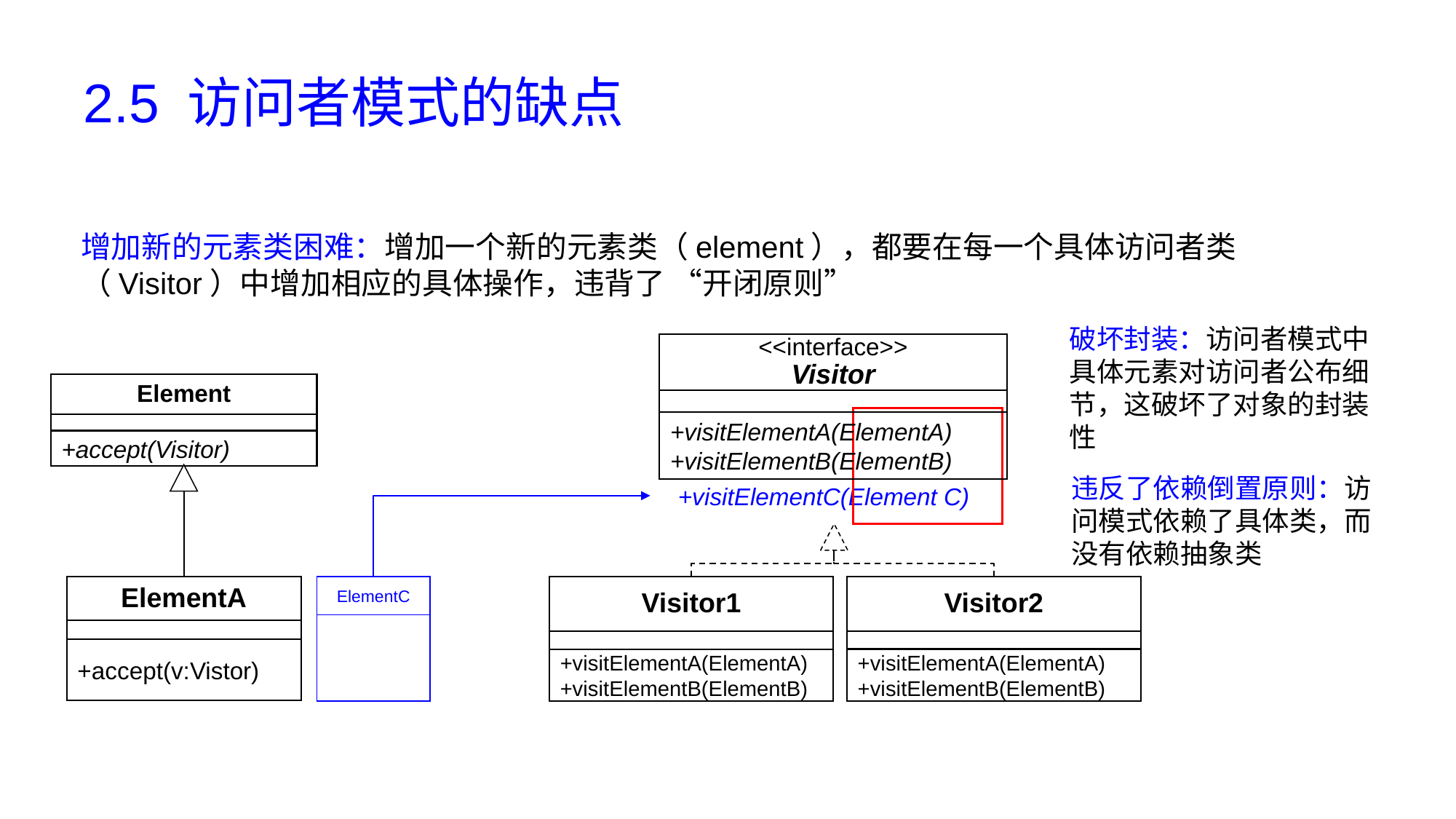

# 2.5 访问者模式的缺点

增加新的元素类困难：增加一个新的元素类（element），都要在每一个具体访问者类（Visitor）中增加相应的具体操作，违背了 “开闭原则”
破坏封装：访问者模式中具体元素对访问者公布细节，这破坏了对象的封装性
<<interface>>
Visitor

+visitElementA(ElementA)
+visitElementB(ElementB)
Element

+accept(Visitor)

违反了依赖倒置原则：访问模式依赖了具体类，而没有依赖抽象类
+visitElementC(Element C)

ElementA

+accept(v:Vistor)
ElementC
Visitor1

+visitElementA(ElementA)
+visitElementB(ElementB)
Visitor2

+visitElementA(ElementA)
+visitElementB(ElementB)

54